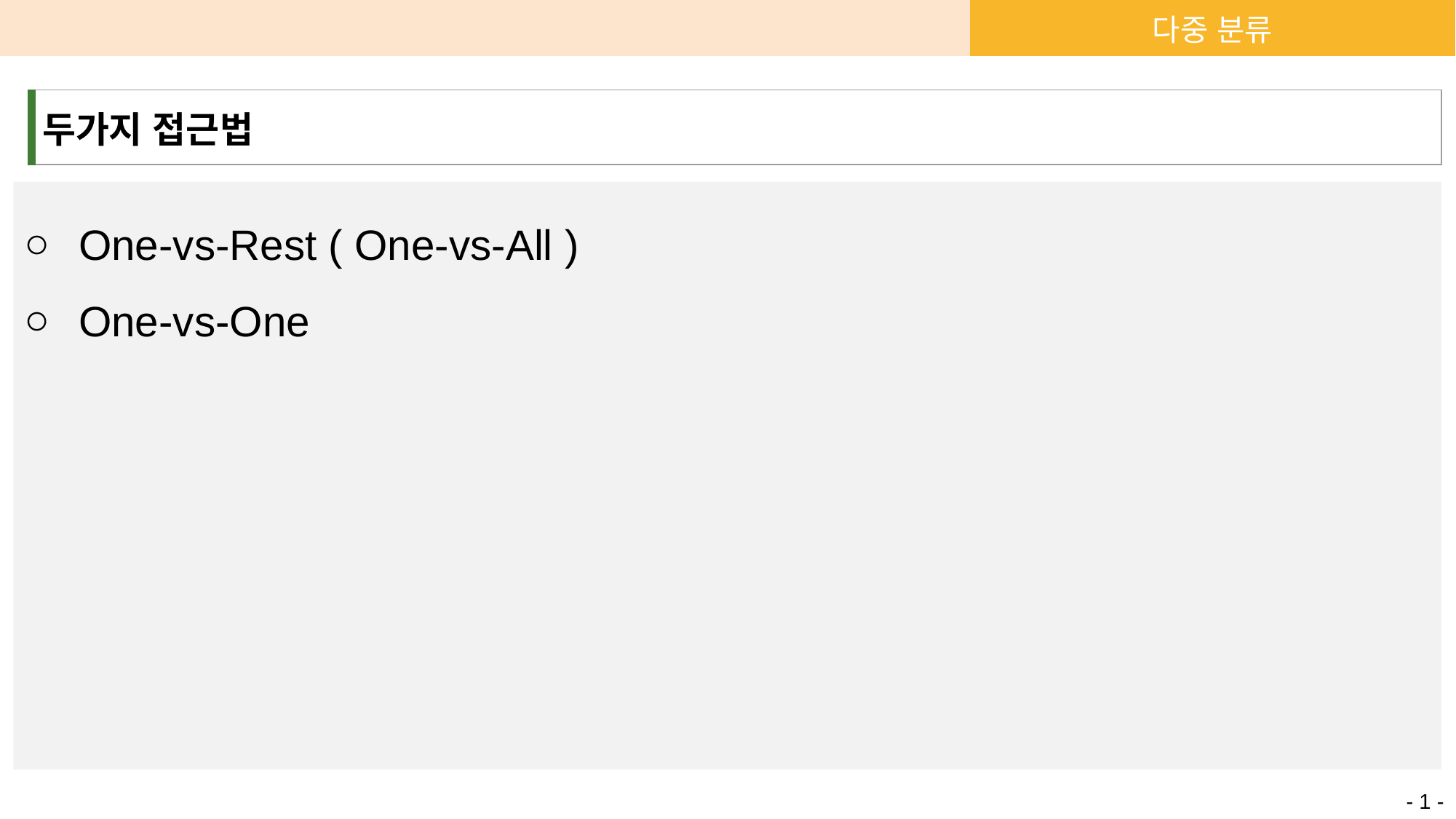

|  |  |  |  | 다중 분류 |
| --- | --- | --- | --- | --- |
| 두가지 접근법 |
| --- |
One-vs-Rest ( One-vs-All )
One-vs-One

- 1 -